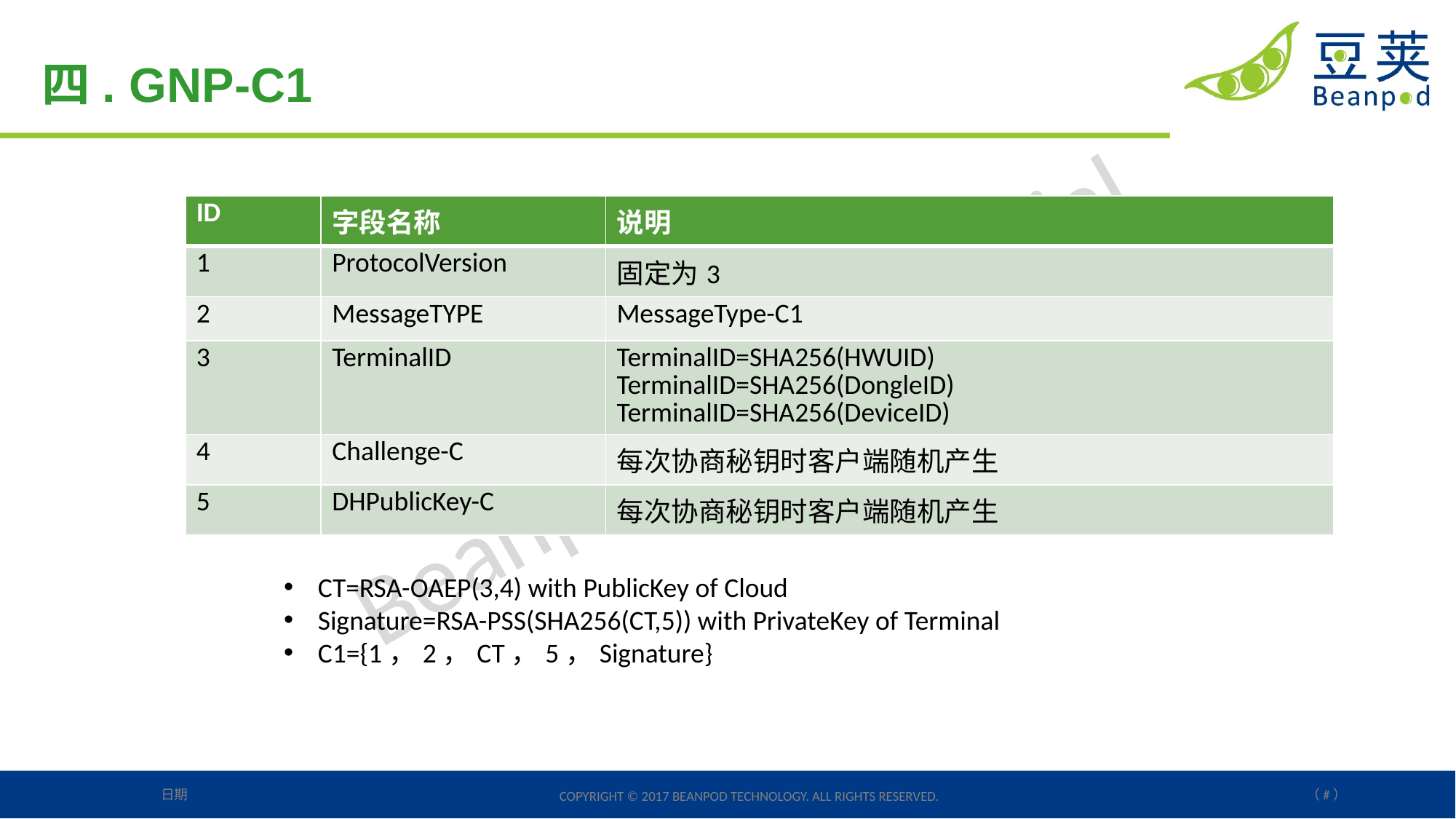

四. GNP-C1
| ID | 字段名称 | 说明 |
| --- | --- | --- |
| 1 | ProtocolVersion | 固定为3 |
| 2 | MessageTYPE | MessageType-C1 |
| 3 | TerminalID | TerminalID=SHA256(HWUID) TerminalID=SHA256(DongleID) TerminalID=SHA256(DeviceID) |
| 4 | Challenge-C | 每次协商秘钥时客户端随机产生 |
| 5 | DHPublicKey-C | 每次协商秘钥时客户端随机产生 |
CT=RSA-OAEP(3,4) with PublicKey of Cloud
Signature=RSA-PSS(SHA256(CT,5)) with PrivateKey of Terminal
C1={1，2，CT，5，Signature}